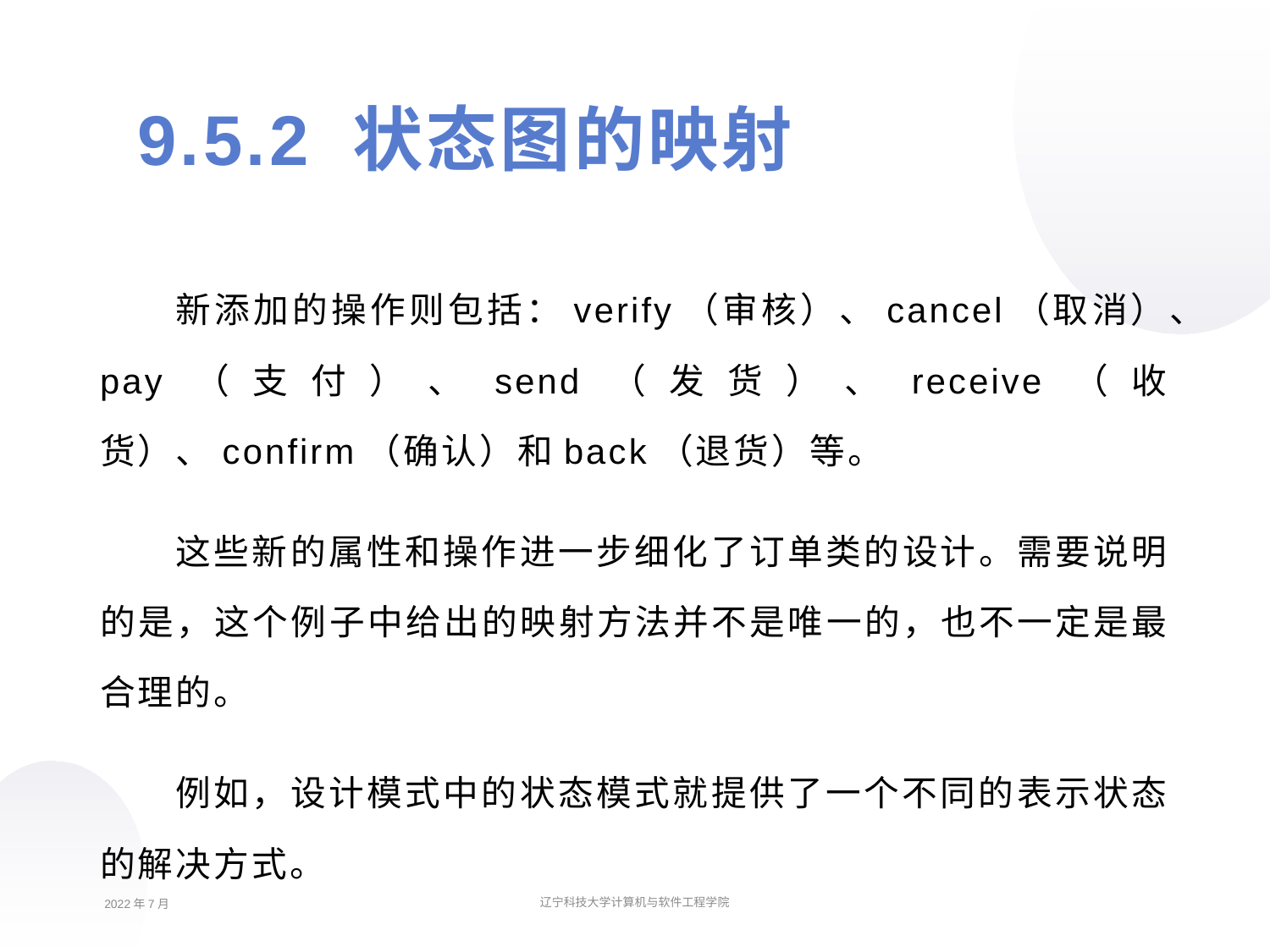

9.5.2 状态图的映射
新添加的操作则包括：verify（审核）、cancel（取消）、pay（支付）、send（发货）、receive（收货）、confirm（确认）和back（退货）等。
这些新的属性和操作进一步细化了订单类的设计。需要说明的是，这个例子中给出的映射方法并不是唯一的，也不一定是最合理的。
例如，设计模式中的状态模式就提供了一个不同的表示状态的解决方式。

2022年7月
辽宁科技大学计算机与软件工程学院
103